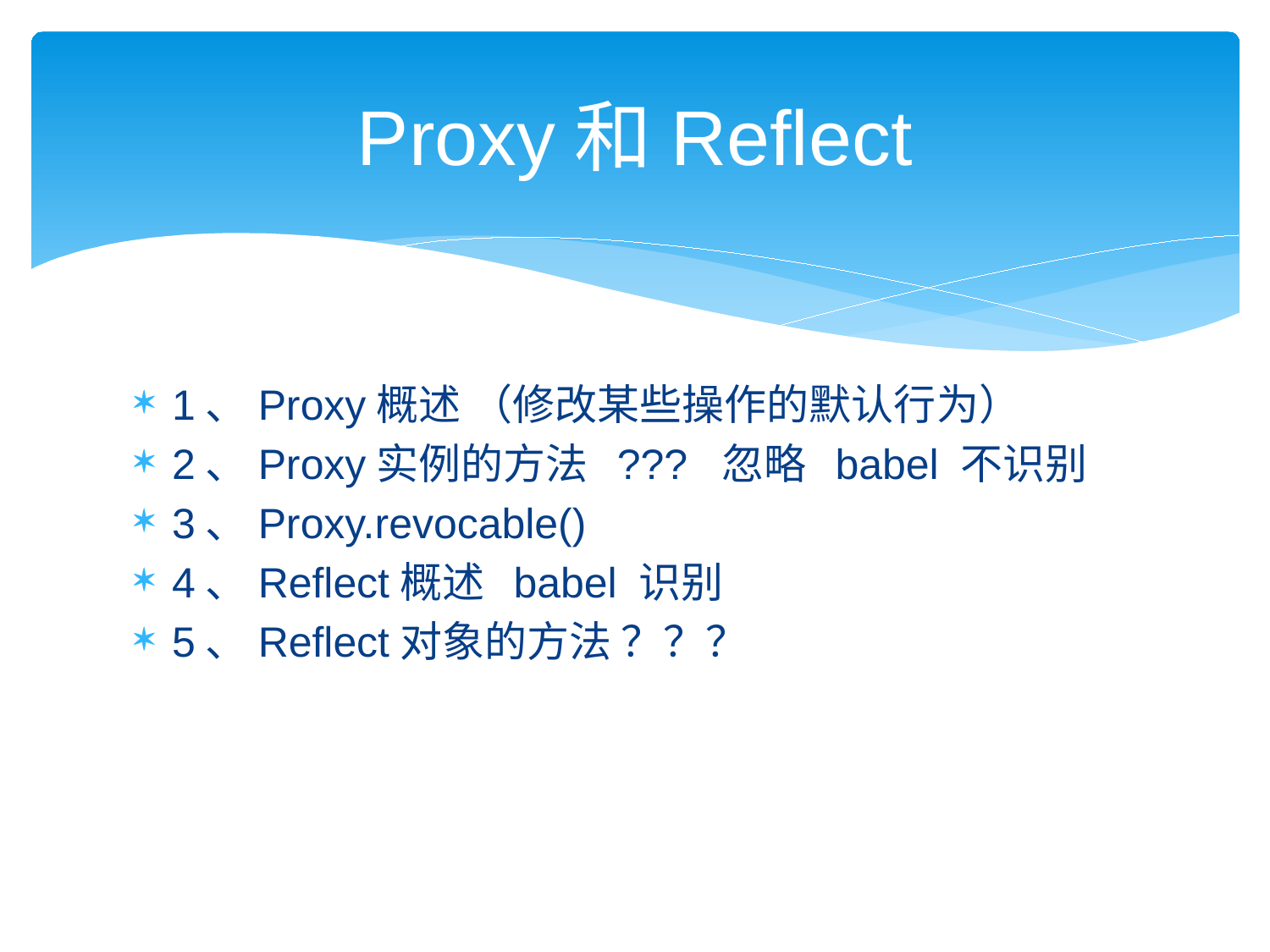

# Proxy和Reflect
1、Proxy概述 （修改某些操作的默认行为）
2、Proxy实例的方法  ???  忽略  babel 不识别
3、Proxy.revocable()
4、Reflect概述  babel 识别
5、Reflect对象的方法 ？？？